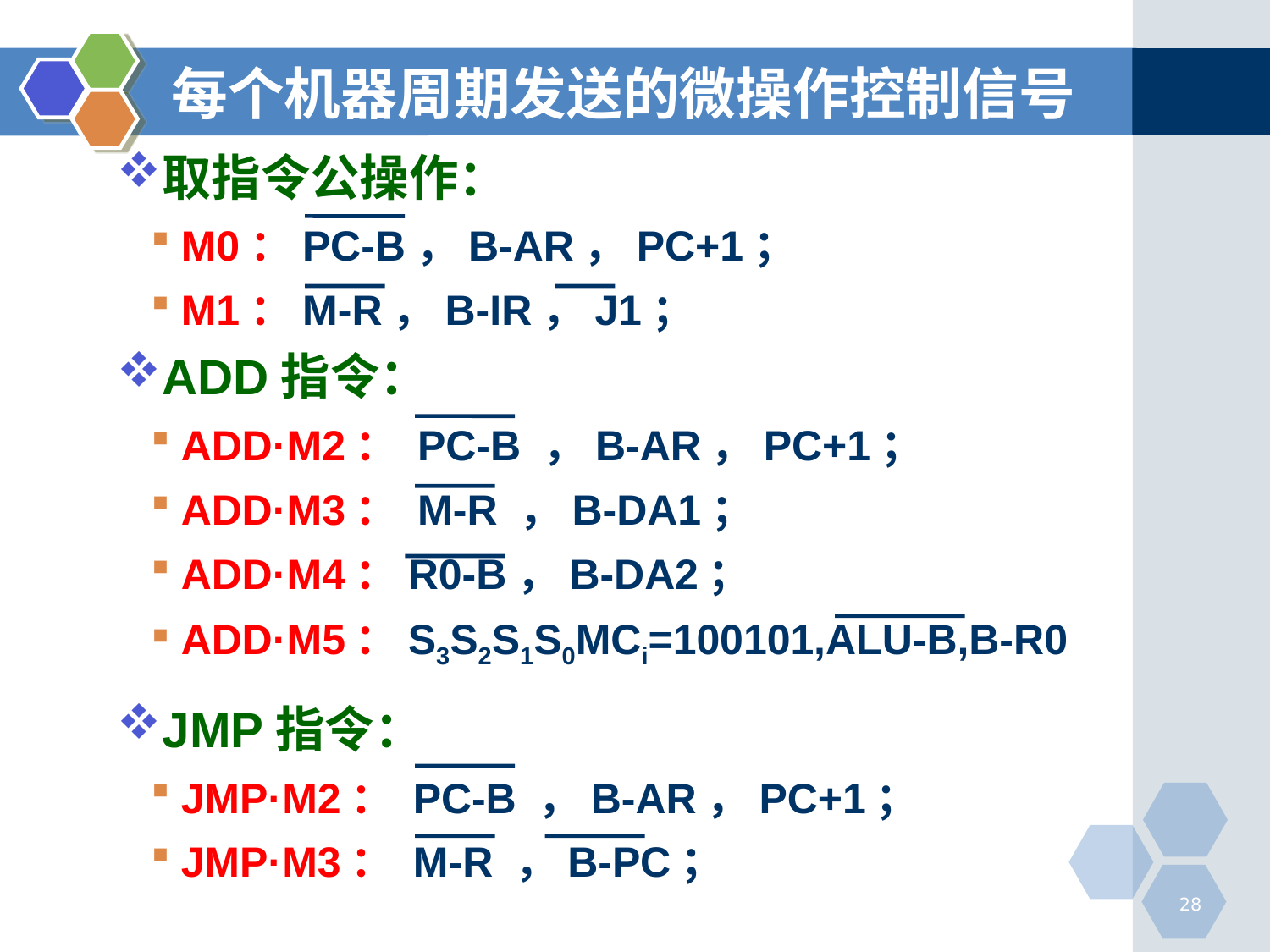

# 每个机器周期发送的微操作控制信号
取指令公操作：
M0：PC-B，B-AR，PC+1；
M1：M-R，B-IR，J1；

ADD指令：
ADD·M2： PC-B ，B-AR，PC+1；
ADD·M3： M-R ，B-DA1；
ADD·M4：R0-B，B-DA2；
ADD·M5：S3S2S1S0MCi=100101,ALU-B,B-R0

JMP指令：
JMP·M2： PC-B ，B-AR，PC+1；
JMP·M3： M-R ，B-PC；

28